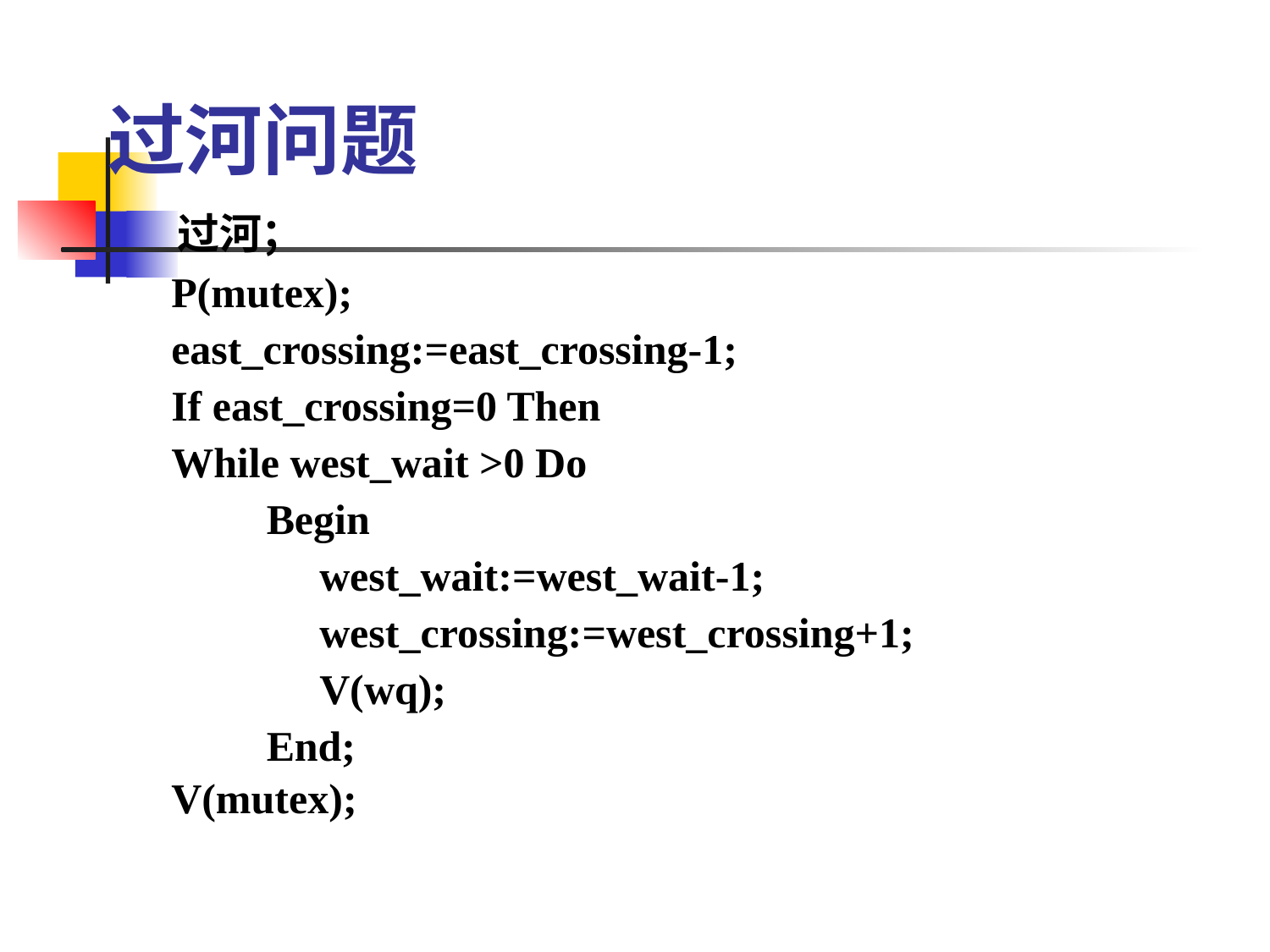

# 过河问题
    过河；
    P(mutex);
    east_crossing:=east_crossing-1;
    If east_crossing=0 Then
    While west_wait >0 Do
             Begin
                  west_wait:=west_wait-1;
                  west_crossing:=west_crossing+1;
                  V(wq);
             End;
    V(mutex);